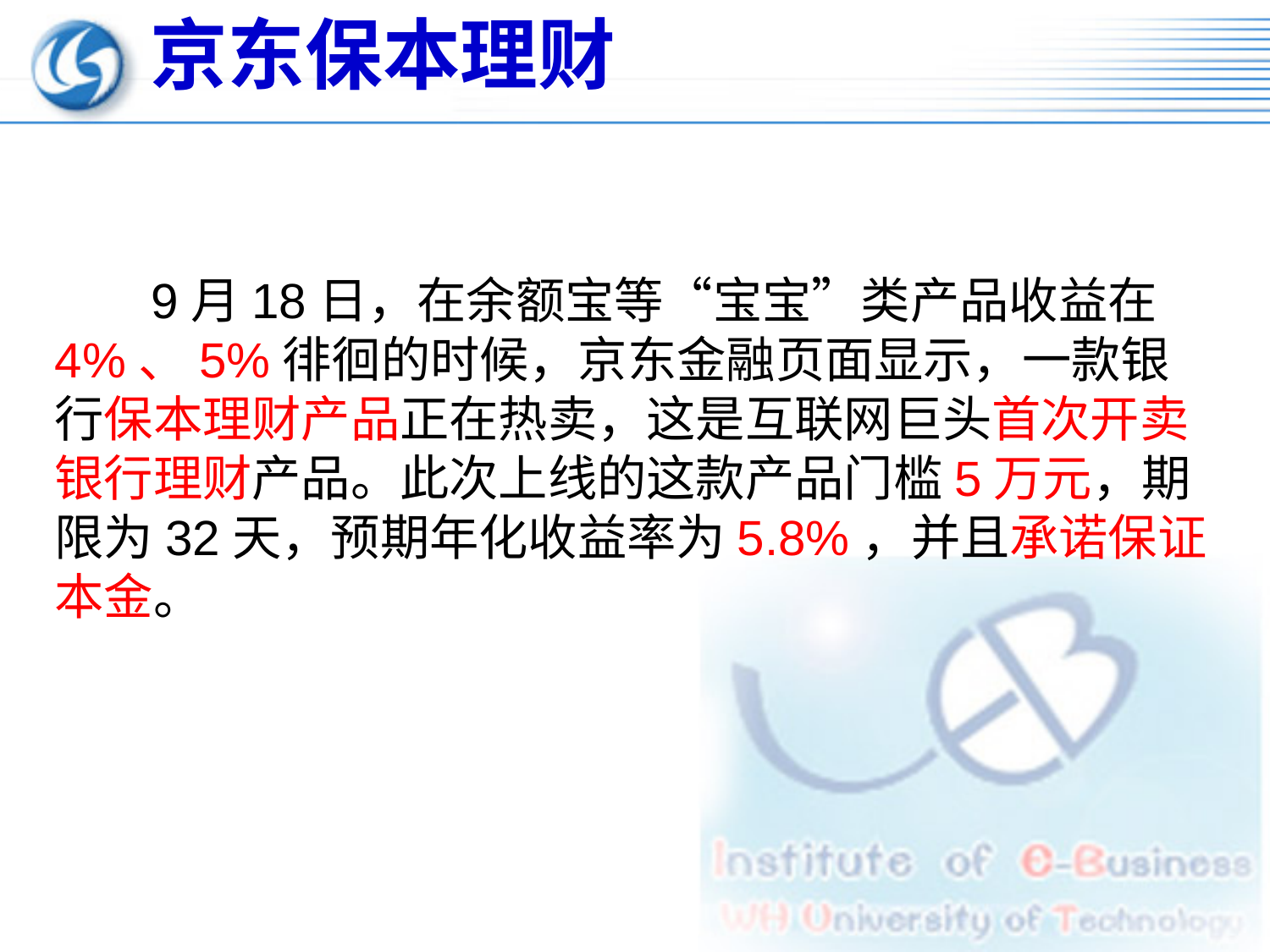

京东保本理财
       9月18日，在余额宝等“宝宝”类产品收益在4%、5%徘徊的时候，京东金融页面显示，一款银行保本理财产品正在热卖，这是互联网巨头首次开卖银行理财产品。此次上线的这款产品门槛5万元，期限为32天，预期年化收益率为5.8%，并且承诺保证本金。